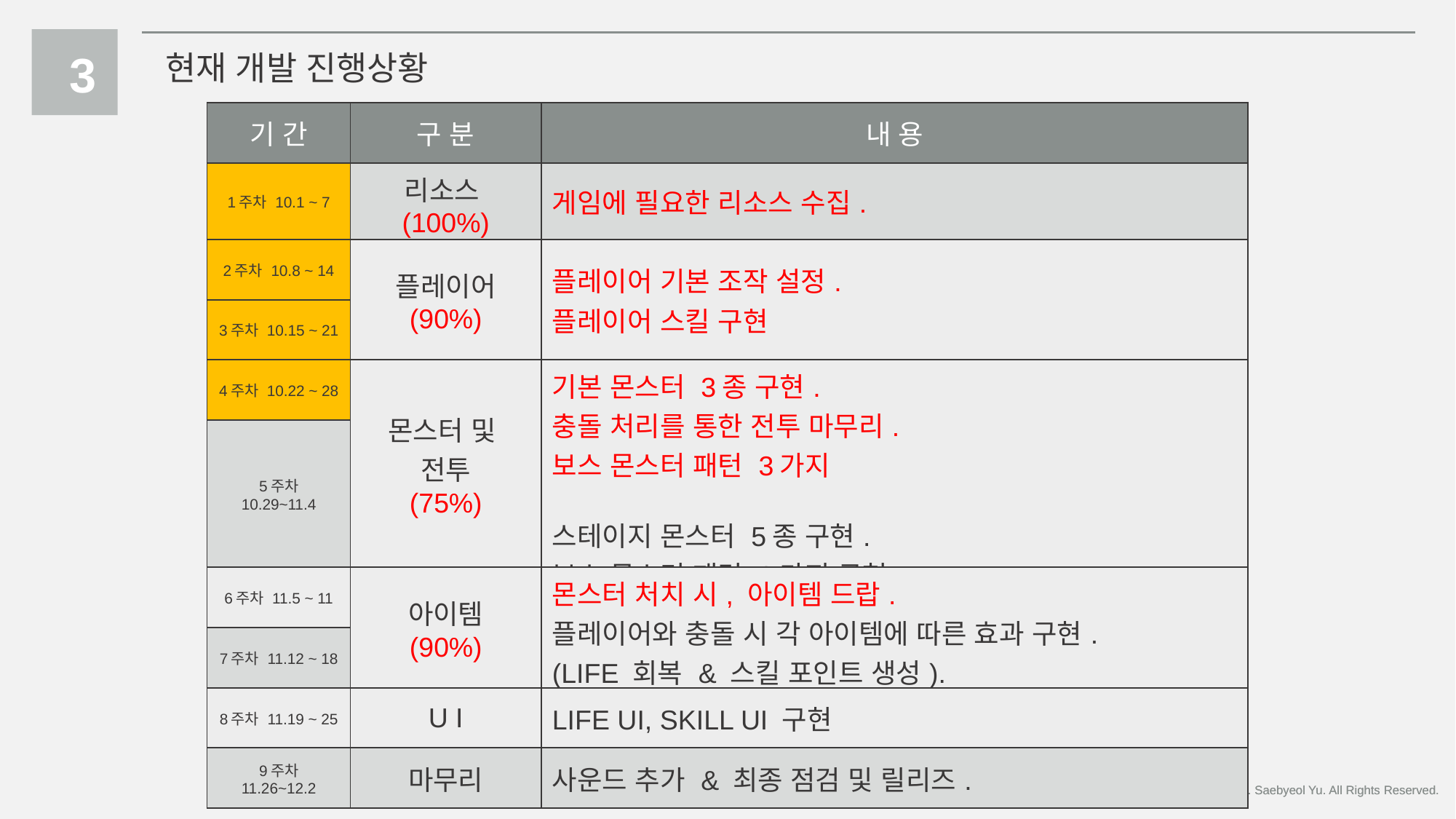

3
현재 개발 진행상황
| 기 간 | 구 분 | 내 용 |
| --- | --- | --- |
| 1주차 10.1 ~ 7 | 리소스 (100%) | 게임에 필요한 리소스 수집. |
| 2주차 10.8 ~ 14 | 플레이어 (90%) | 플레이어 기본 조작 설정. 플레이어 스킬 구현 |
| 3주차 10.15 ~ 21 |  |  |
| 4주차 10.22 ~ 28 | 몬스터 및 전투 (75%) | 기본 몬스터 3종 구현. 충돌 처리를 통한 전투 마무리. 보스 몬스터 패턴 3가지 스테이지 몬스터 5종 구현. 보스 몬스터 패턴 2가지 구현 |
| 5주차 10.29~11.4 |  |  |
| 6주차 11.5 ~ 11 | 아이템 (90%) | 몬스터 처치 시, 아이템 드랍. 플레이어와 충돌 시 각 아이템에 따른 효과 구현. (LIFE 회복 & 스킬 포인트 생성). |
| 7주차 11.12 ~ 18 |  |  |
| 8주차 11.19 ~ 25 | U I | LIFE UI, SKILL UI 구현 |
| 9주차 11.26~12.2 | 마무리 | 사운드 추가 & 최종 점검 및 릴리즈. |
Copyrightⓒ. Saebyeol Yu. All Rights Reserved.